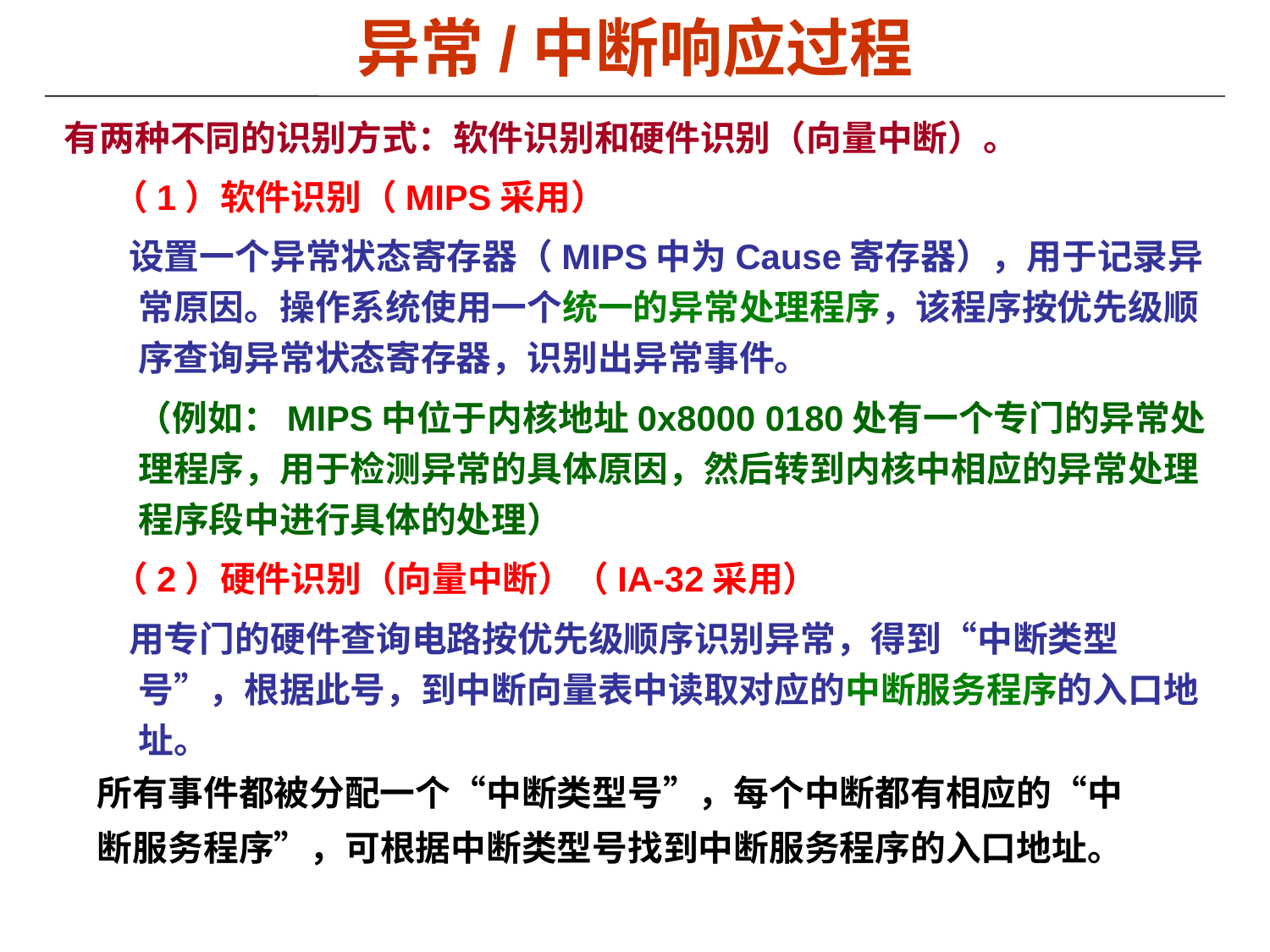

# 异常/中断响应过程
有两种不同的识别方式：软件识别和硬件识别（向量中断）。
     （1）软件识别（MIPS采用）
       设置一个异常状态寄存器（MIPS中为Cause寄存器），用于记录异常原因。操作系统使用一个统一的异常处理程序，该程序按优先级顺序查询异常状态寄存器，识别出异常事件。
        （例如：MIPS中位于内核地址0x8000 0180处有一个专门的异常处理程序，用于检测异常的具体原因，然后转到内核中相应的异常处理程序段中进行具体的处理）
     （2）硬件识别（向量中断）（IA-32采用）
       用专门的硬件查询电路按优先级顺序识别异常，得到“中断类型号”，根据此号，到中断向量表中读取对应的中断服务程序的入口地址。
所有事件都被分配一个“中断类型号”，每个中断都有相应的“中断服务程序”，可根据中断类型号找到中断服务程序的入口地址。